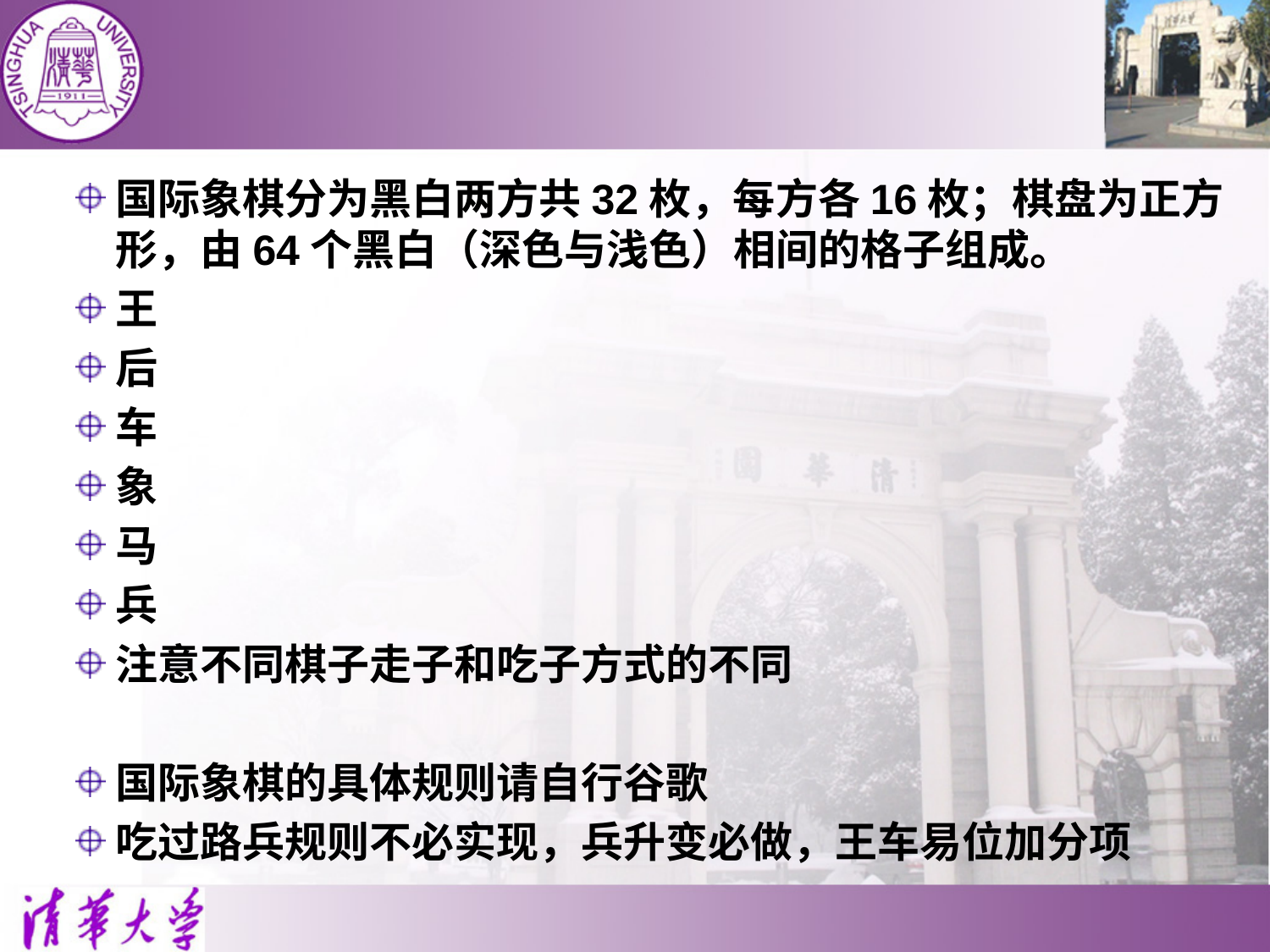

#
国际象棋分为黑白两方共32枚，每方各16枚；棋盘为正方形，由64个黑白（深色与浅色）相间的格子组成。
王
后
车
象
马
兵
注意不同棋子走子和吃子方式的不同

国际象棋的具体规则请自行谷歌
吃过路兵规则不必实现，兵升变必做，王车易位加分项